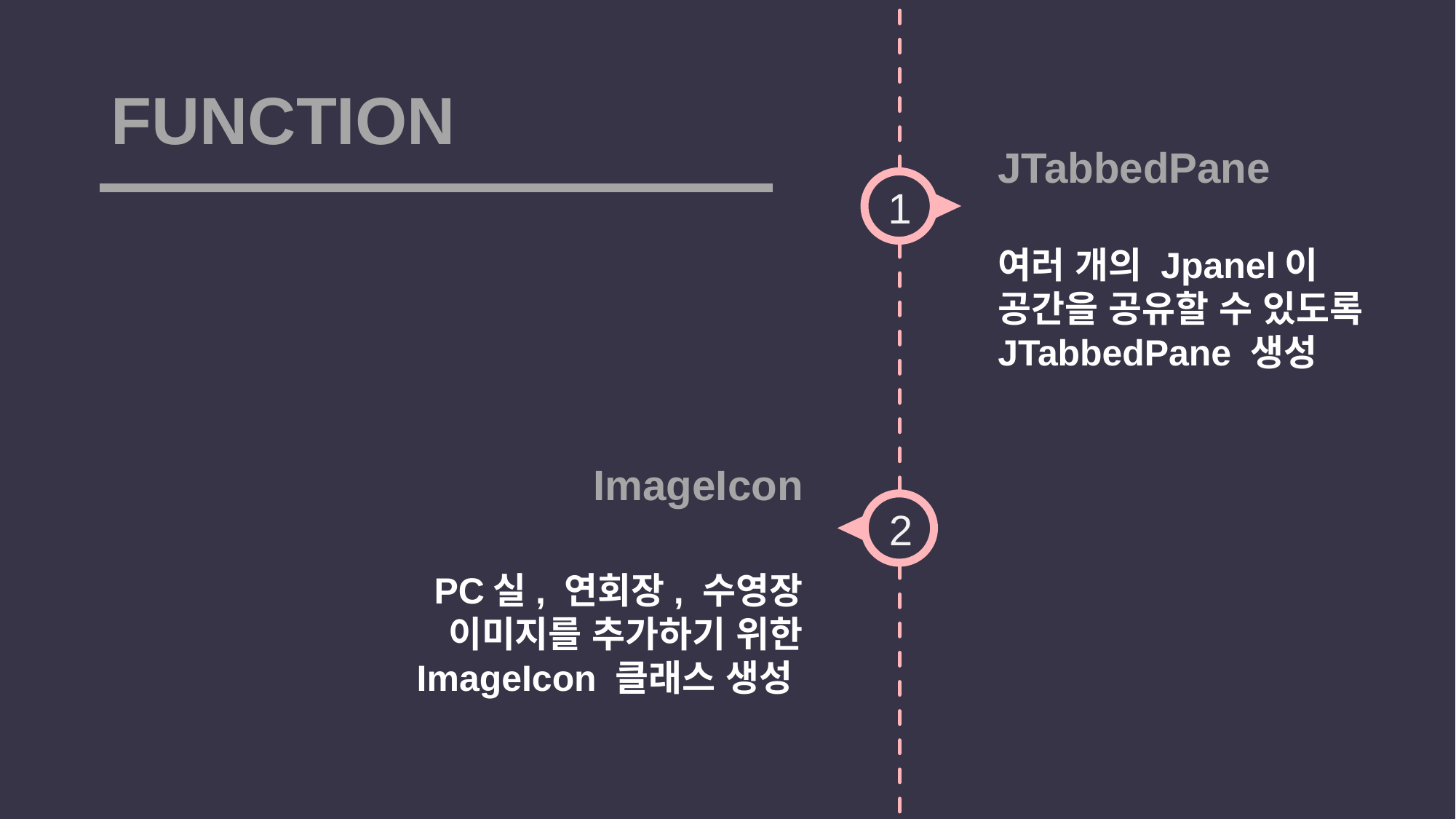

# FUNCTION
JTabbedPane

여러 개의 Jpanel이
공간을 공유할 수 있도록
JTabbedPane 생성

1

ImageIcon

PC실, 연회장, 수영장
이미지를 추가하기 위한
ImageIcon 클래스 생성

2